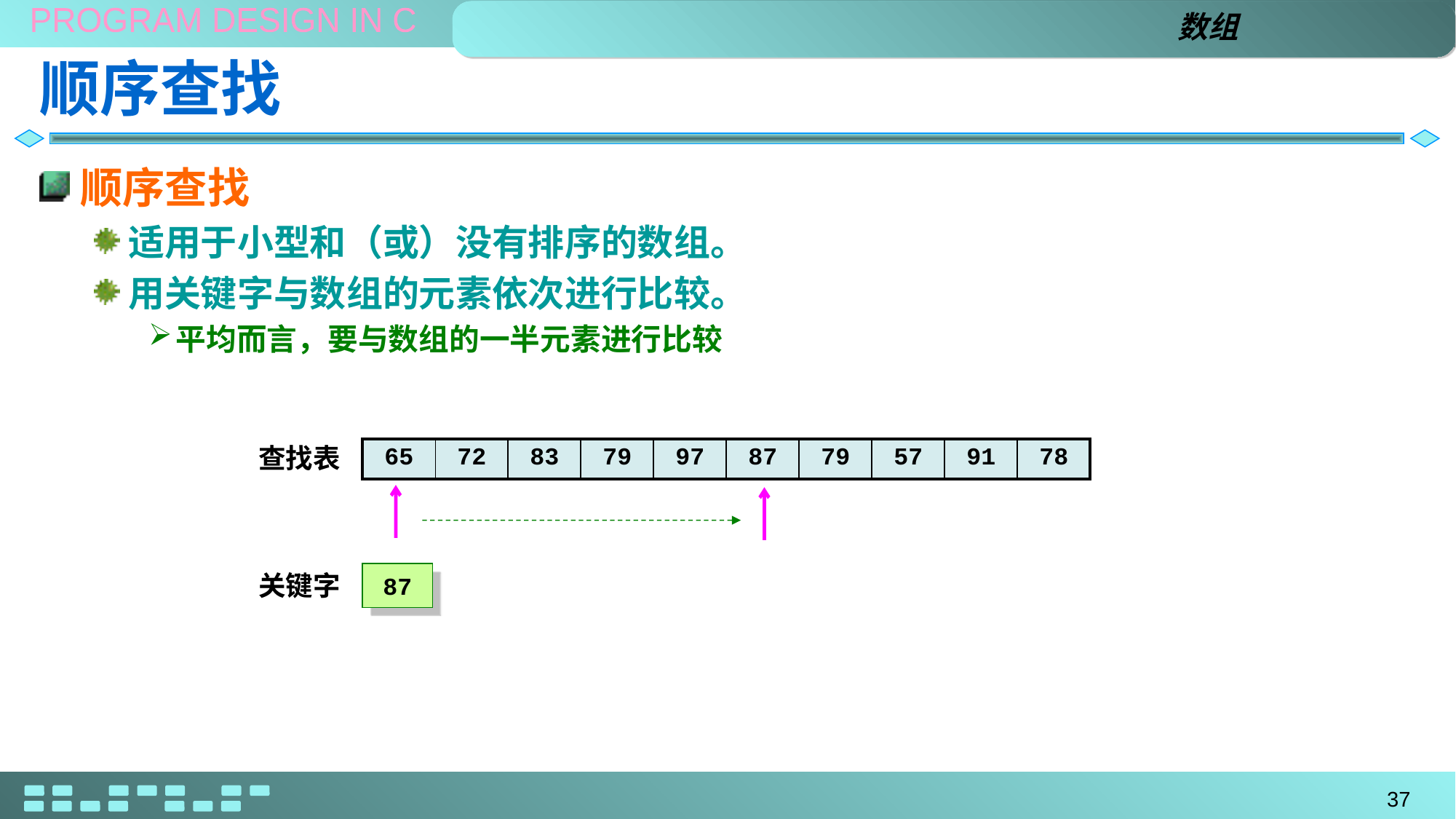

数组
# 顺序查找
顺序查找
适用于小型和（或）没有排序的数组。
用关键字与数组的元素依次进行比较。
平均而言，要与数组的一半元素进行比较
查找表
| 65 | 72 | 83 | 79 | 97 | 87 | 79 | 57 | 91 | 78 |
| --- | --- | --- | --- | --- | --- | --- | --- | --- | --- |

关键字
87
37